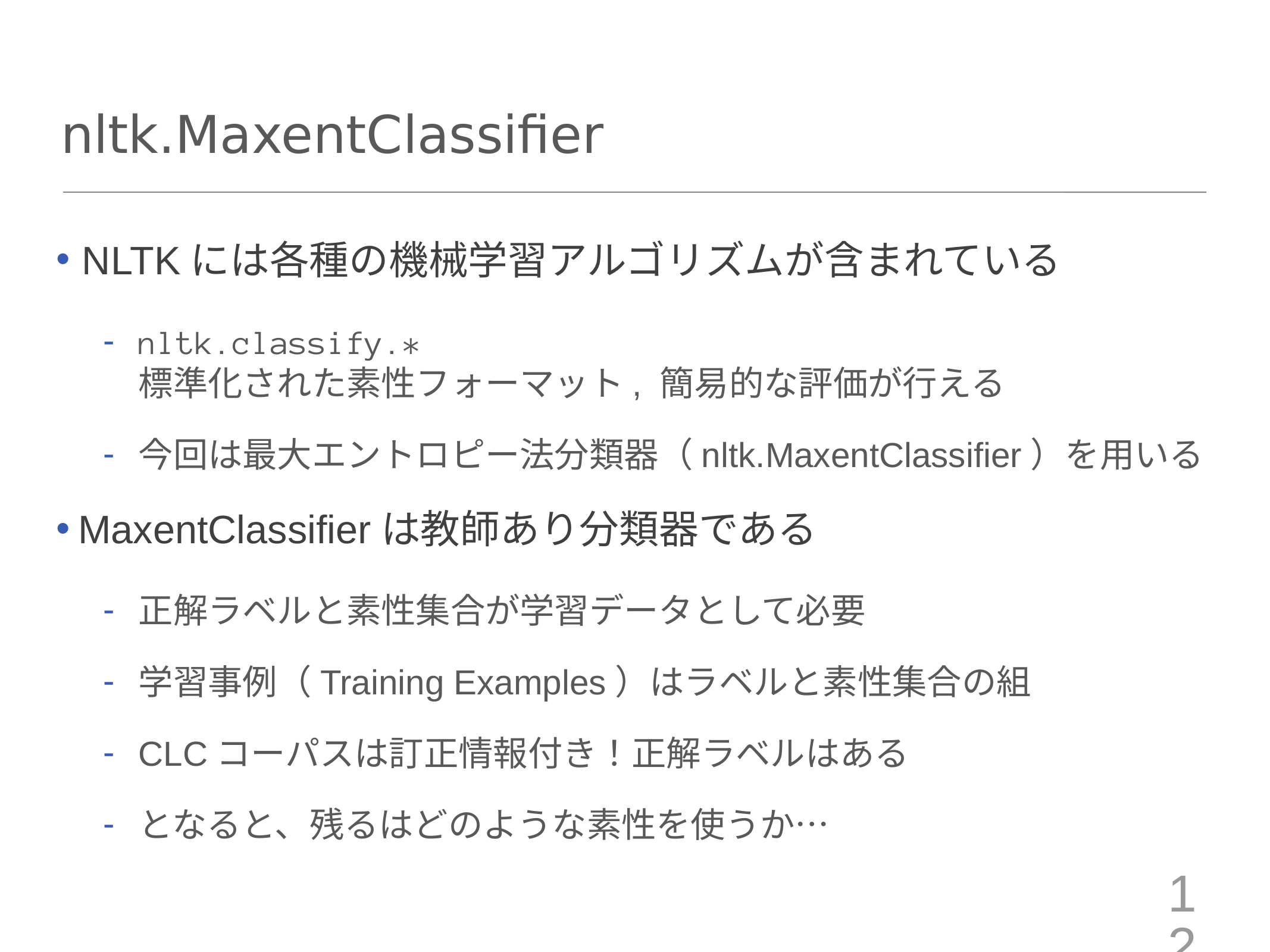

# nltk.MaxentClassifier
NLTKには各種の機械学習アルゴリズムが含まれている
nltk.classify.*
標準化された素性フォーマット, 簡易的な評価が行える
今回は最大エントロピー法分類器（nltk.MaxentClassifier）を用いる
MaxentClassifierは教師あり分類器である
正解ラベルと素性集合が学習データとして必要
学習事例（Training Examples）はラベルと素性集合の組
CLCコーパスは訂正情報付き！正解ラベルはある
となると、残るはどのような素性を使うか…
12